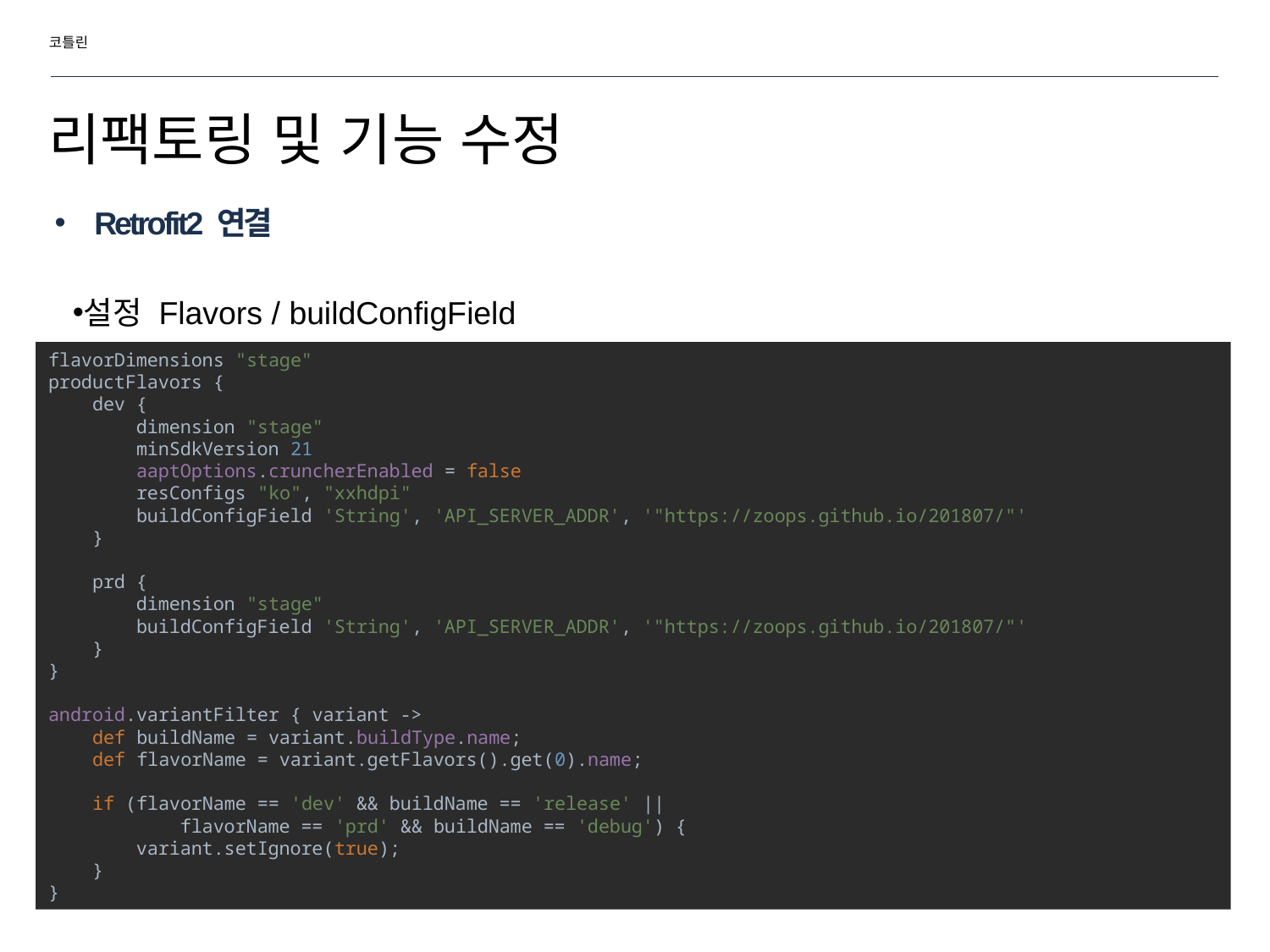

코틀린
# 리팩토링 및 기능 수정
Retrofit2 연결

설정 Flavors / buildConfigField
flavorDimensions "stage"
productFlavors {
    dev {
        dimension "stage"
        minSdkVersion 21
        aaptOptions.cruncherEnabled = false
        resConfigs "ko", "xxhdpi"
        buildConfigField 'String', 'API_SERVER_ADDR', '"https://zoops.github.io/201807/"'
    }
    prd {
        dimension "stage"
        buildConfigField 'String', 'API_SERVER_ADDR', '"https://zoops.github.io/201807/"'
    }
}
android.variantFilter { variant ->
    def buildName = variant.buildType.name;
    def flavorName = variant.getFlavors().get(0).name;
    if (flavorName == 'dev' && buildName == 'release' ||
            flavorName == 'prd' && buildName == 'debug') {
        variant.setIgnore(true);
    }
}